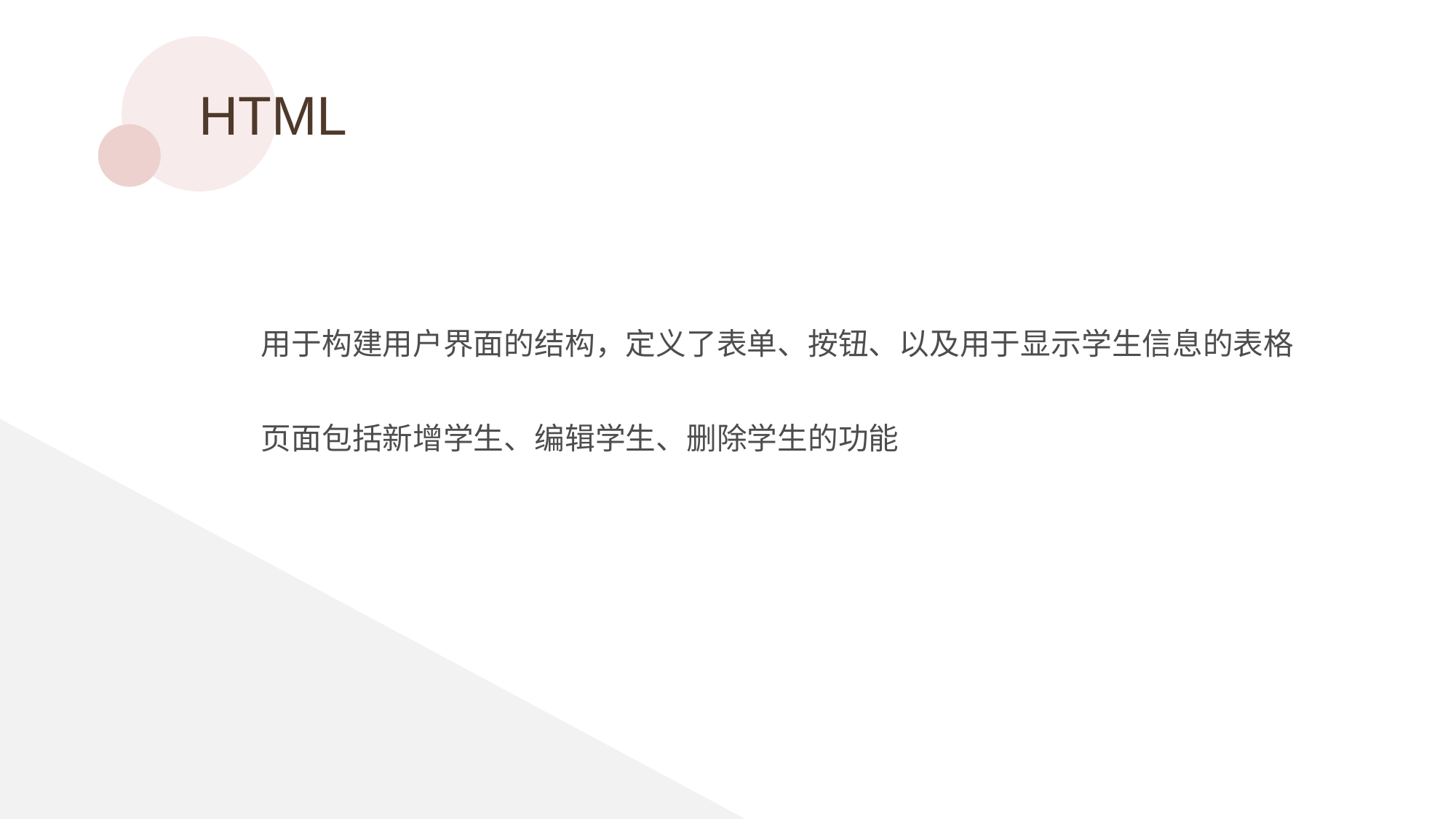

HTML

用于构建用户界面的结构，定义了表单、按钮、以及用于显示学生信息的表格

页面包括新增学生、编辑学生、删除学生的功能